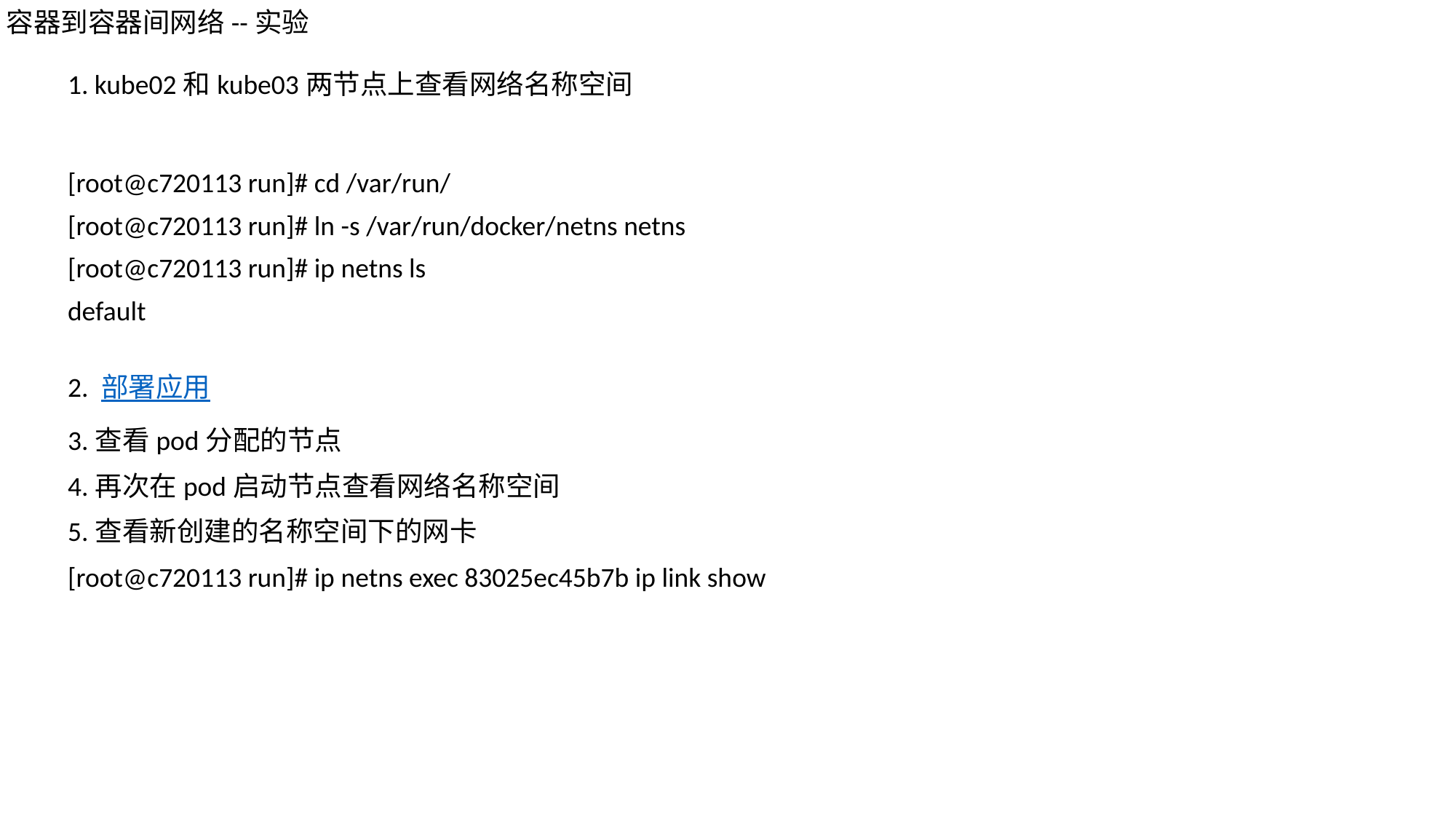

容器到容器间网络--实验
1. kube02和kube03两节点上查看网络名称空间
[root@c720113 run]# cd /var/run/
[root@c720113 run]# ln -s /var/run/docker/netns netns
[root@c720113 run]# ip netns ls
default
2. 部署应用
3.查看pod分配的节点
4.再次在pod启动节点查看网络名称空间
5.查看新创建的名称空间下的网卡
[root@c720113 run]# ip netns exec 83025ec45b7b ip link show